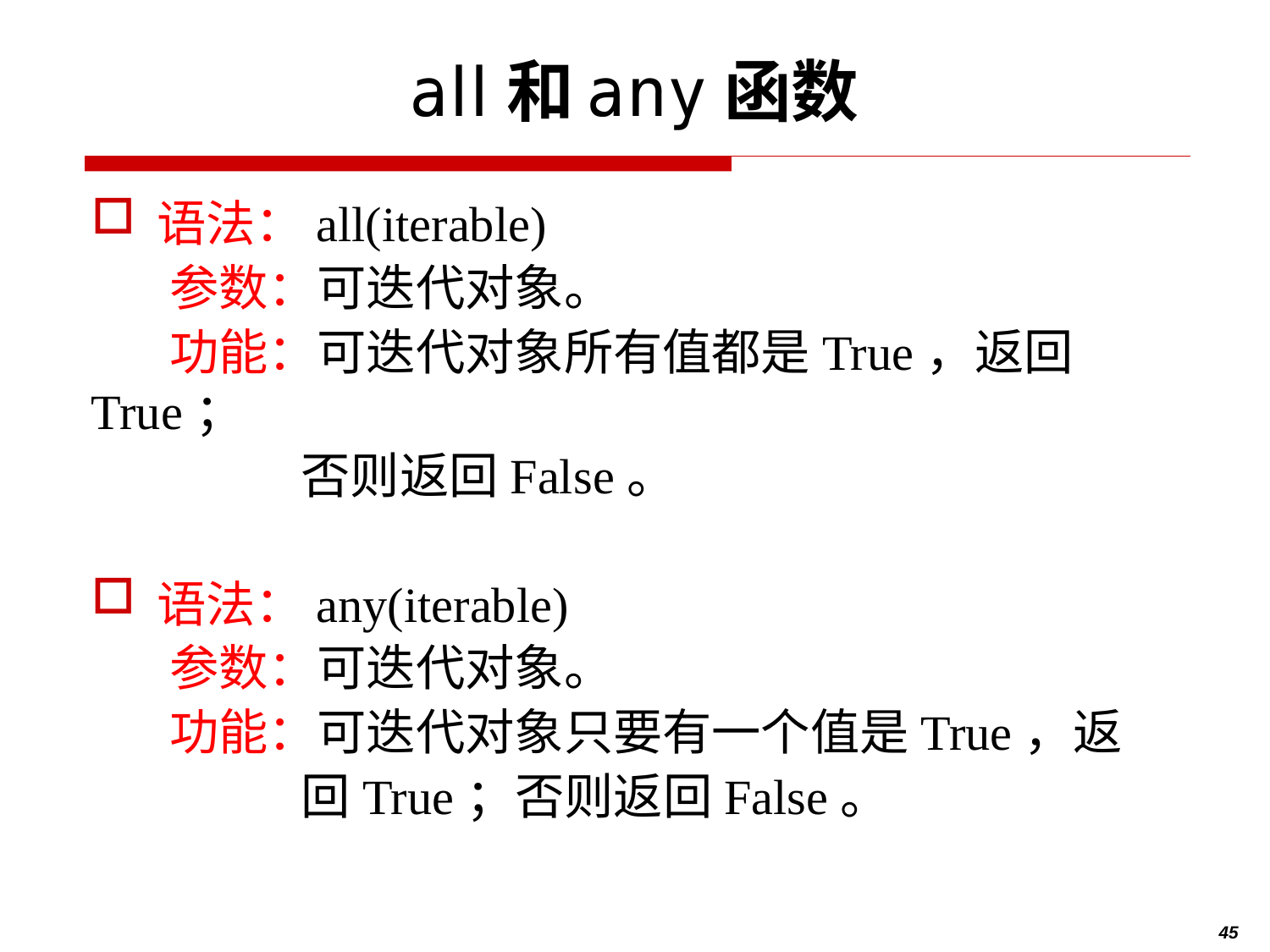

# all和any函数
语法：all(iterable)
      参数：可迭代对象。
      功能：可迭代对象所有值都是True，返回True；
                  否则返回False。

语法：any(iterable)
      参数：可迭代对象。
      功能：可迭代对象只要有一个值是True，返
                  回True；否则返回False。

45